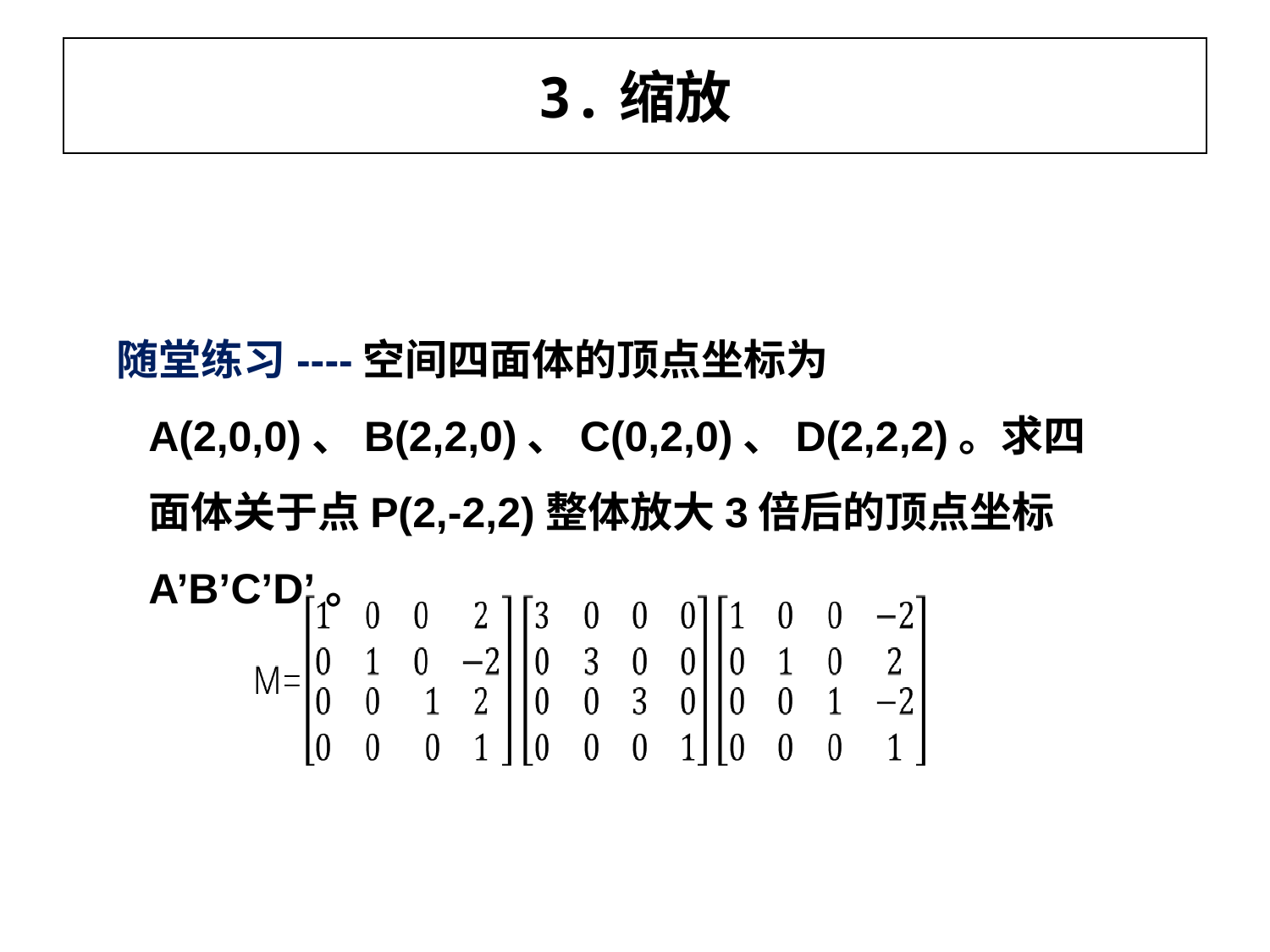

3.缩放
随堂练习----空间四面体的顶点坐标为A(2,0,0)、B(2,2,0)、C(0,2,0)、D(2,2,2)。求四面体关于点P(2,-2,2)整体放大3倍后的顶点坐标A’B’C’D’。